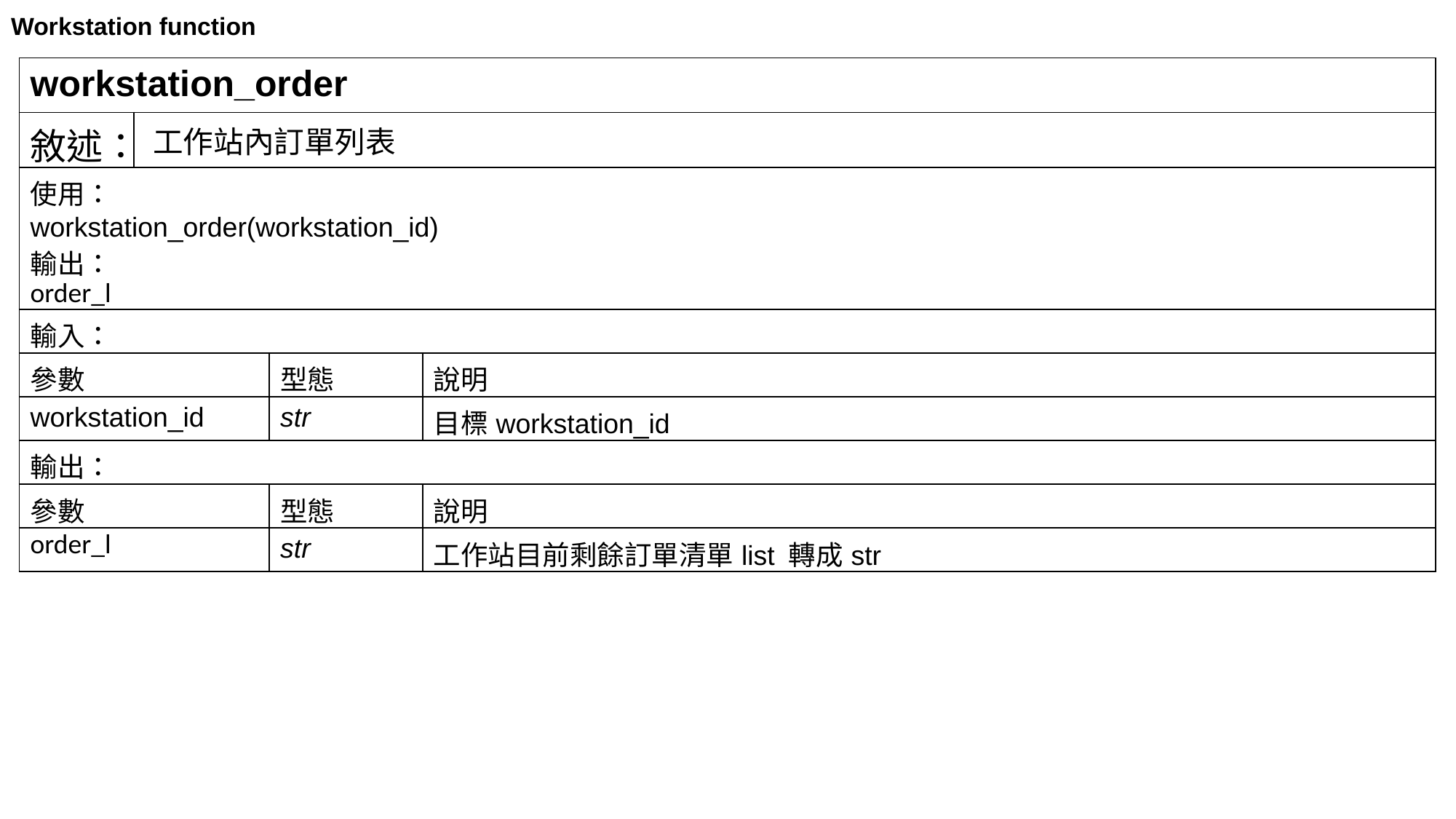

Workstation function
| ﻿﻿﻿﻿﻿﻿workstation\_order |  |  |  |
| --- | --- | --- | --- |
| 敘述： | ﻿﻿工作站內訂單列表 | 將訂單以商品為依據依照目前機器手臂工作量進行排序 |  |
| 使用： workstation\_order(workstation\_id) 輸出： order\_l |  |  |  |
| 輸入： |  |  |  |
| 參數 |  | 型態 | 說明 |
| workstation\_id |  | str | 目標workstation\_id |
| 輸出： |  |  |  |
| 參數 |  | 型態 | 說明 |
| order\_l |  | str | 工作站目前剩餘訂單清單list 轉成str |
﻿